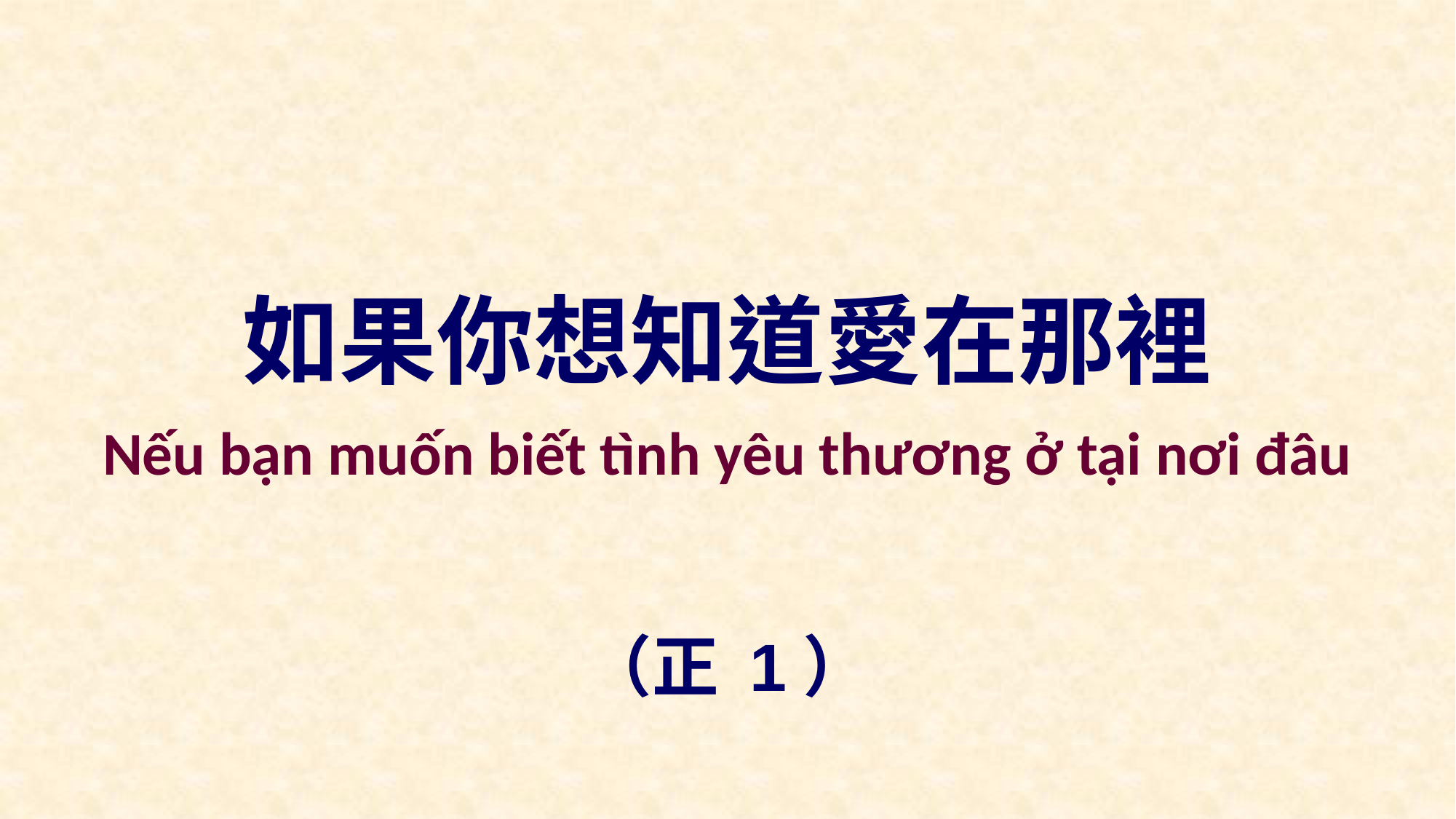

如果你想知道愛在那裡
Nếu bạn muốn biết tình yêu thương ở tại nơi đâu
（正 1）